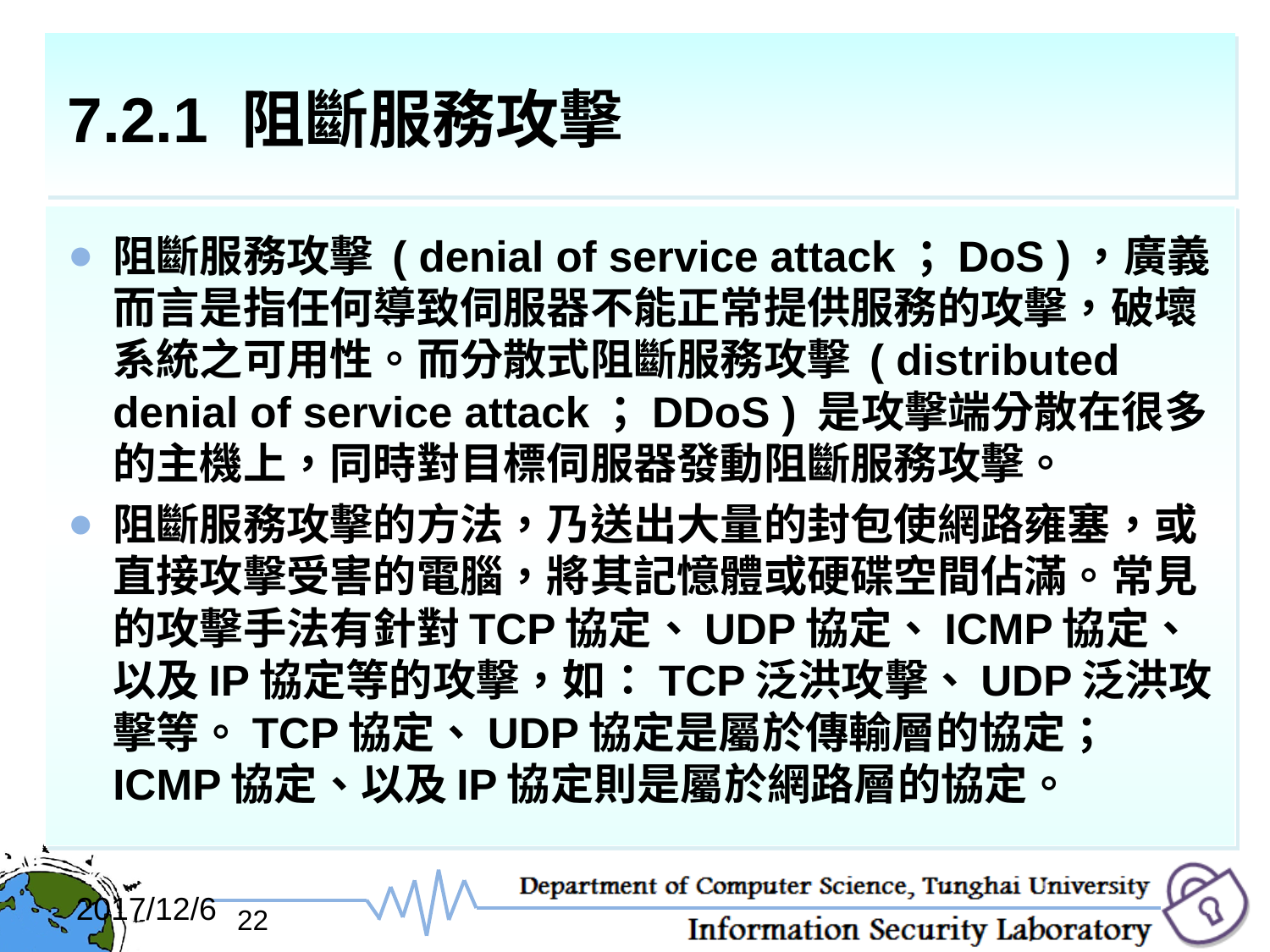

# 7.2.1 阻斷服務攻擊
阻斷服務攻擊 ( denial of service attack；DoS )，廣義而言是指任何導致伺服器不能正常提供服務的攻擊，破壞系統之可用性。而分散式阻斷服務攻擊 ( distributed denial of service attack；DDoS ) 是攻擊端分散在很多的主機上，同時對目標伺服器發動阻斷服務攻擊。
阻斷服務攻擊的方法，乃送出大量的封包使網路雍塞，或直接攻擊受害的電腦，將其記憶體或硬碟空間佔滿。常見的攻擊手法有針對TCP協定、UDP協定、ICMP協定、以及IP協定等的攻擊，如：TCP泛洪攻擊、UDP泛洪攻擊等。TCP協定、UDP協定是屬於傳輸層的協定；ICMP協定、以及IP協定則是屬於網路層的協定。
2017/12/6
22